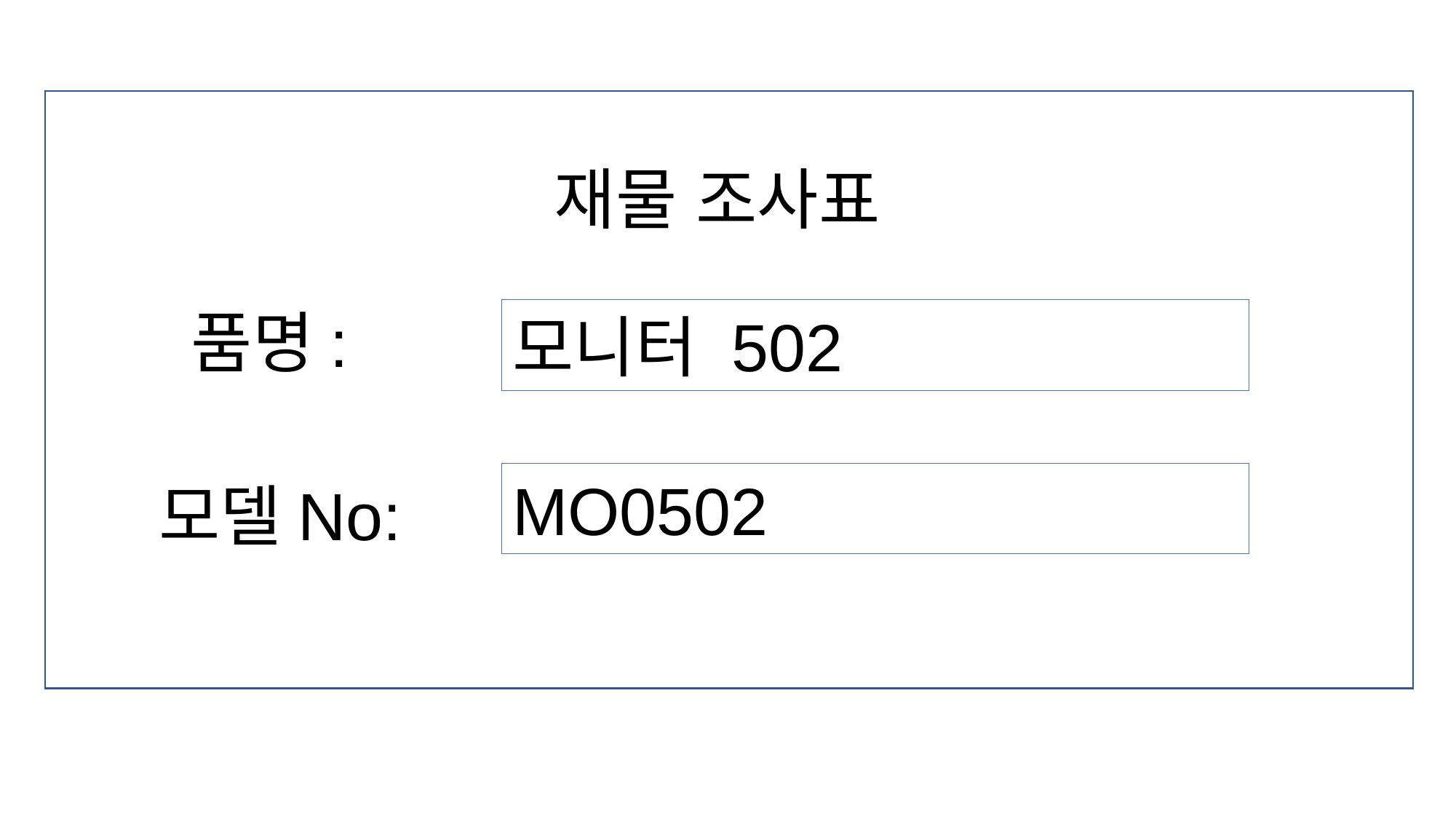

재물 조사표
품명:
모니터 502
MO0502
모델No: